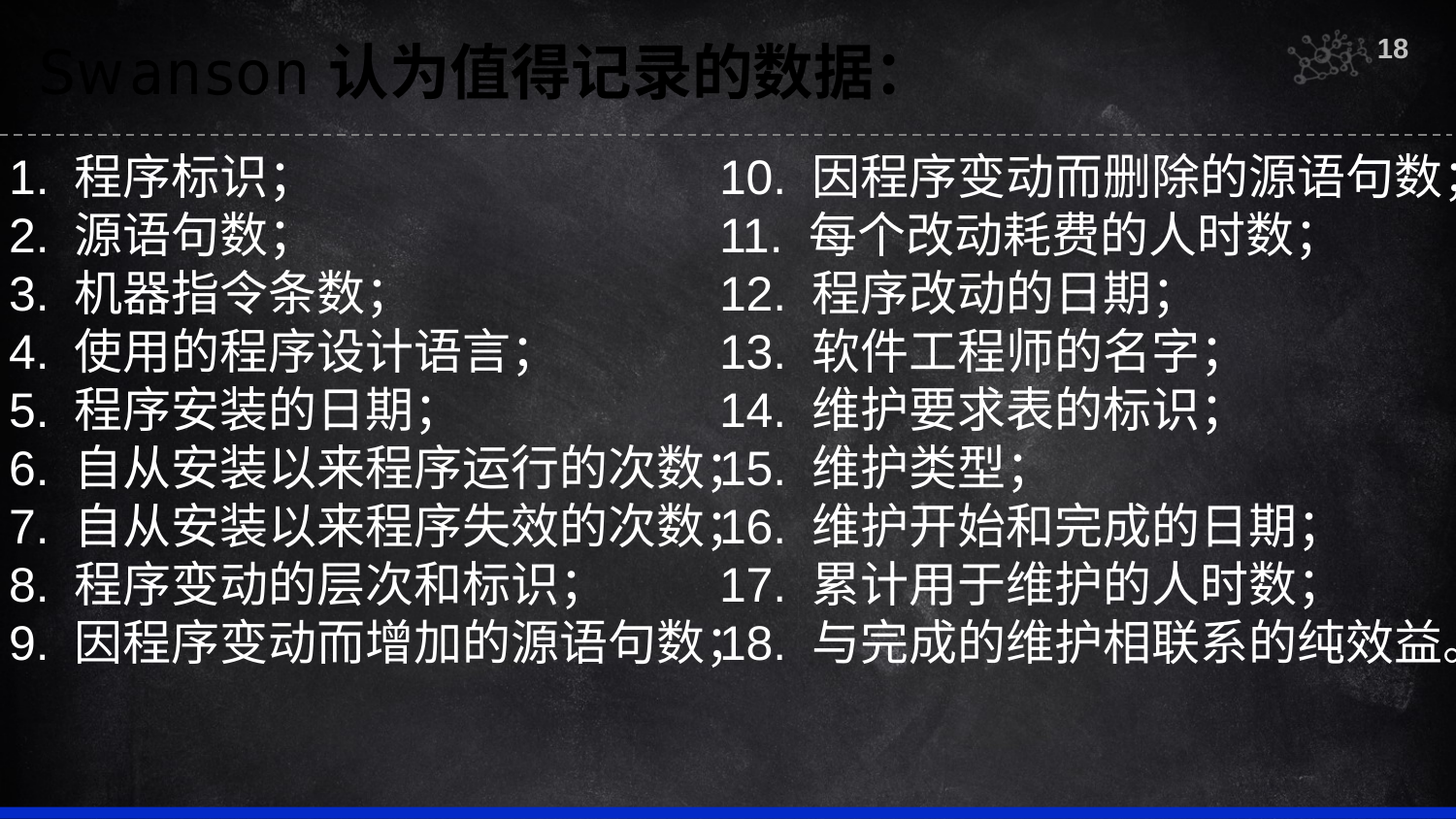

18
Swanson认为值得记录的数据：
1. 程序标识；
2. 源语句数；
3. 机器指令条数；
4. 使用的程序设计语言；
5. 程序安装的日期；
6. 自从安装以来程序运行的次数；
7. 自从安装以来程序失效的次数；
8. 程序变动的层次和标识；
9. 因程序变动而增加的源语句数；

10. 因程序变动而删除的源语句数；
11. 每个改动耗费的人时数；
12. 程序改动的日期；
13. 软件工程师的名字；
14. 维护要求表的标识；
15. 维护类型；
16. 维护开始和完成的日期；
17. 累计用于维护的人时数；
18. 与完成的维护相联系的纯效益。